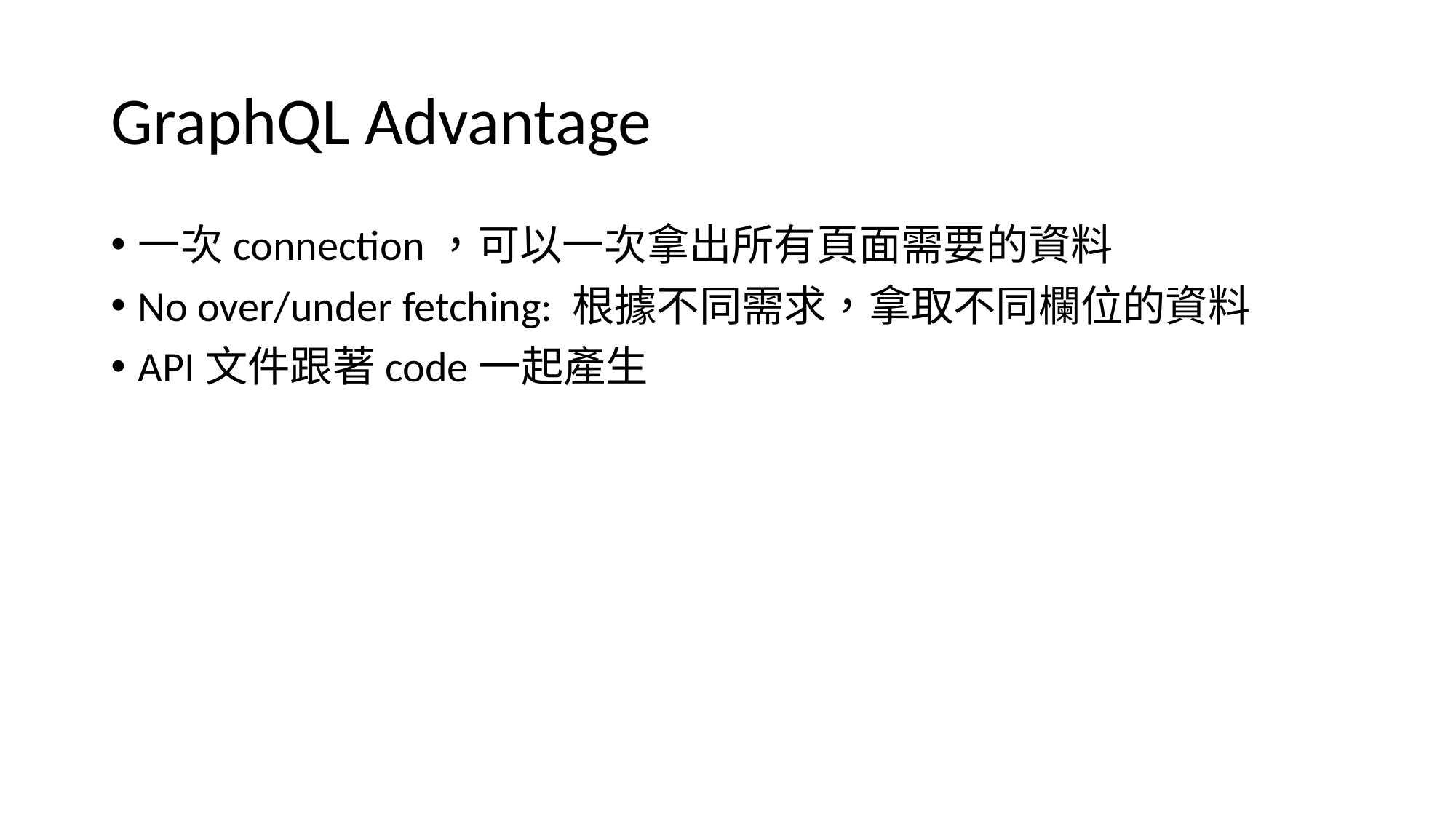

# GraphQL Advantage
一次connection，可以一次拿出所有頁面需要的資料
No over/under fetching: 根據不同需求，拿取不同欄位的資料
API文件跟著code一起產生